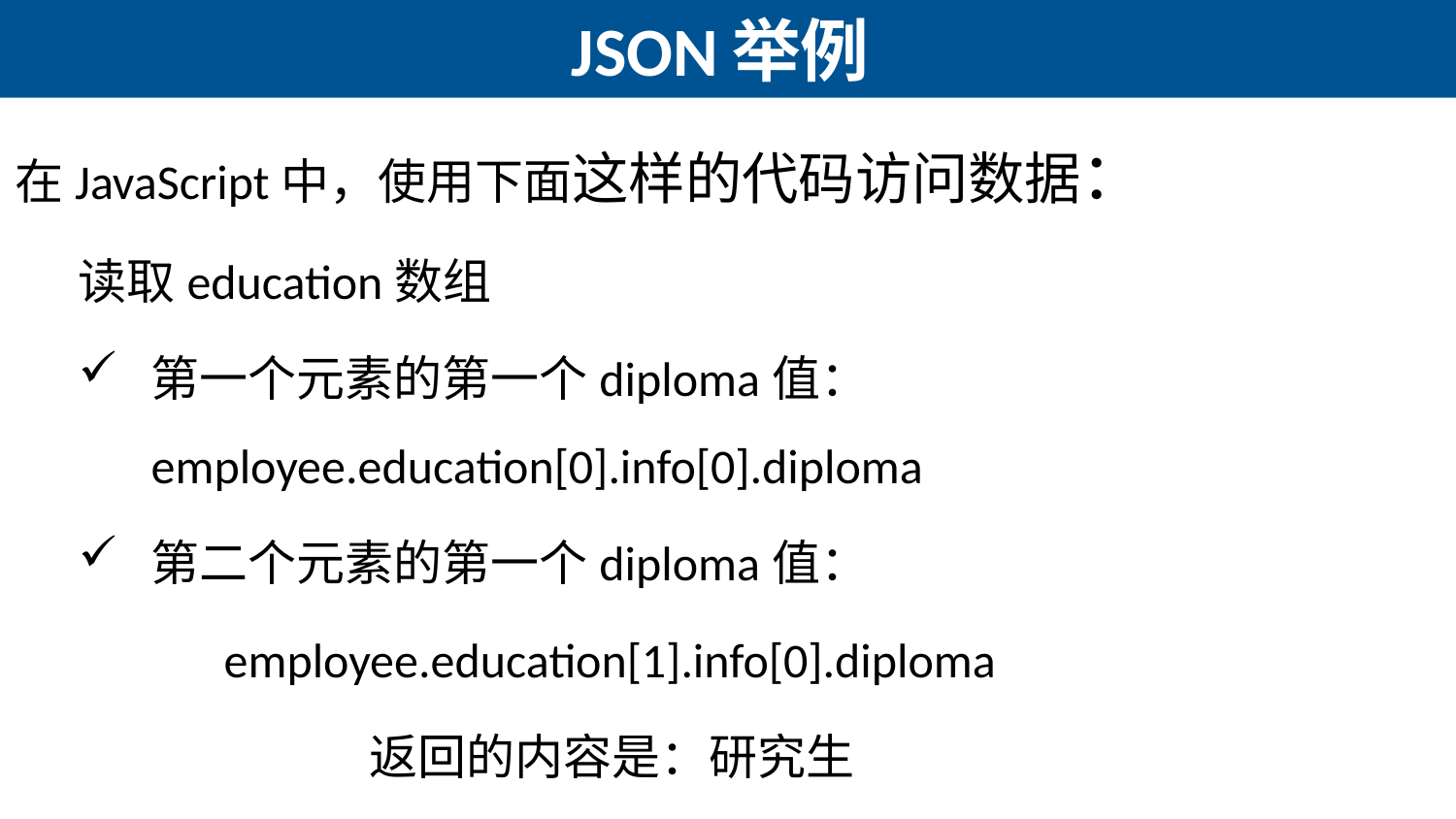

# JSON举例
在JavaScript中，使用下面这样的代码访问数据：
读取education数组
第一个元素的第一个diploma值：employee.education[0].info[0].diploma
第二个元素的第一个diploma值：
	employee.education[1].info[0].diploma
		返回的内容是：研究生